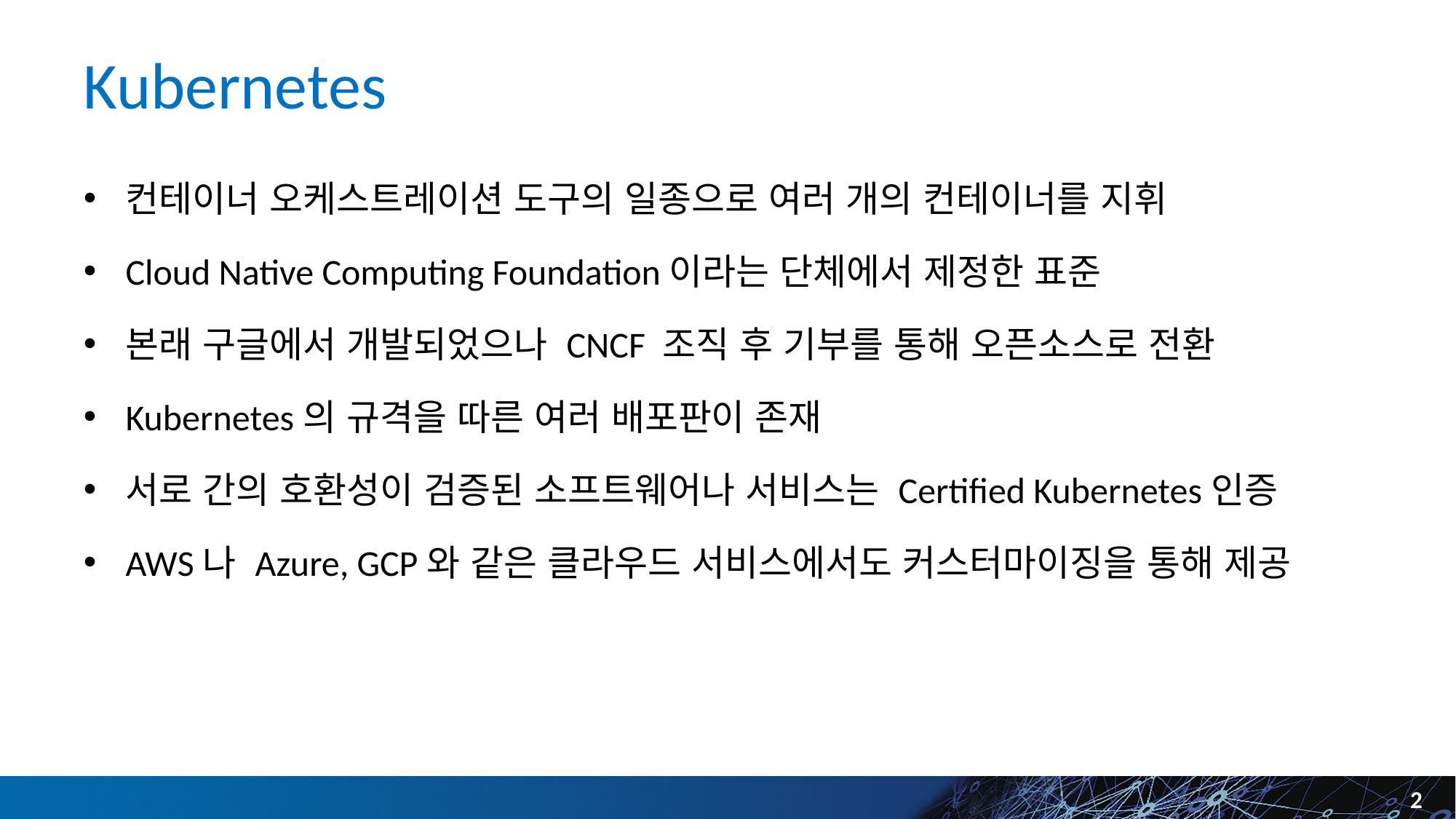

# Kubernetes
컨테이너 오케스트레이션 도구의 일종으로 여러 개의 컨테이너를 지휘
Cloud Native Computing Foundation이라는 단체에서 제정한 표준
본래 구글에서 개발되었으나 CNCF 조직 후 기부를 통해 오픈소스로 전환
Kubernetes의 규격을 따른 여러 배포판이 존재
서로 간의 호환성이 검증된 소프트웨어나 서비스는 Certified Kubernetes인증
AWS나 Azure, GCP와 같은 클라우드 서비스에서도 커스터마이징을 통해 제공
2